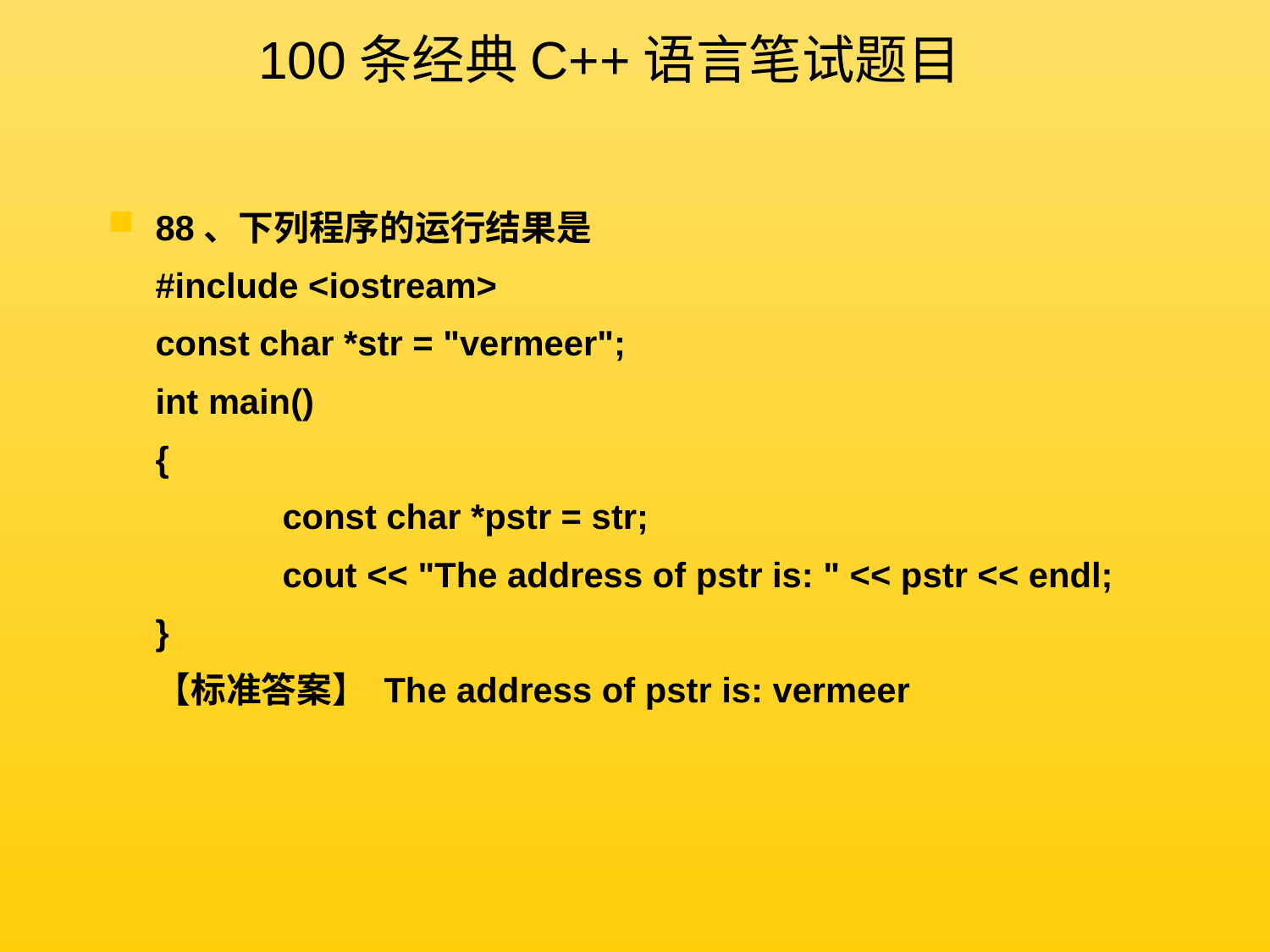

100条经典C++语言笔试题目
88、下列程序的运行结果是
	#include <iostream>
	const char *str = "vermeer";
	int main()
	{
		const char *pstr = str;
		cout << "The address of pstr is: " << pstr << endl;
	}
	【标准答案】 The address of pstr is: vermeer